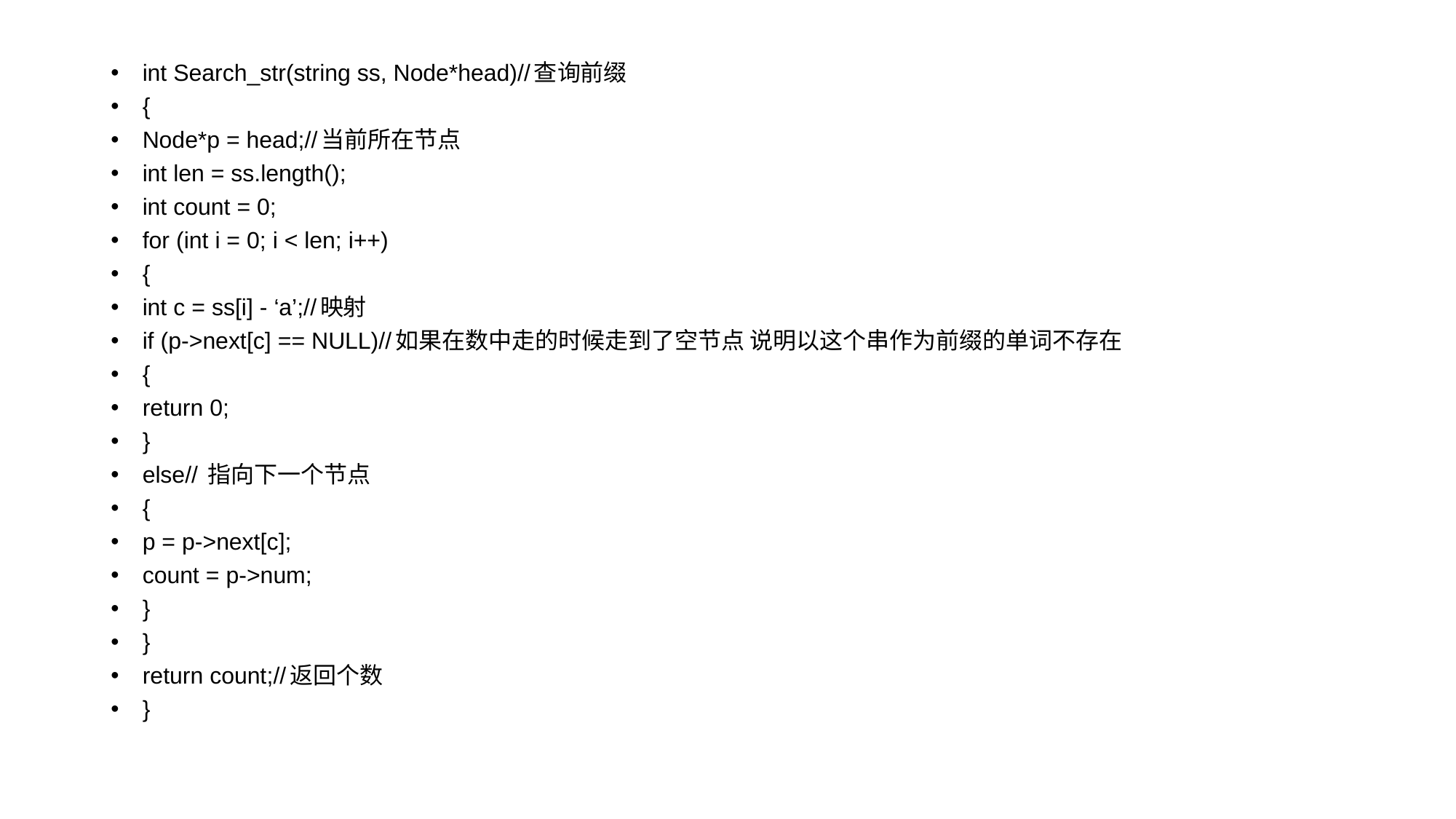

int Search_str(string ss, Node*head)//查询前缀
{
Node*p = head;//当前所在节点
int len = ss.length();
int count = 0;
for (int i = 0; i < len; i++)
{
int c = ss[i] - ‘a’;//映射
if (p->next[c] == NULL)//如果在数中走的时候走到了空节点 说明以这个串作为前缀的单词不存在
{
return 0;
}
else// 指向下一个节点
{
p = p->next[c];
count = p->num;
}
}
return count;//返回个数
}